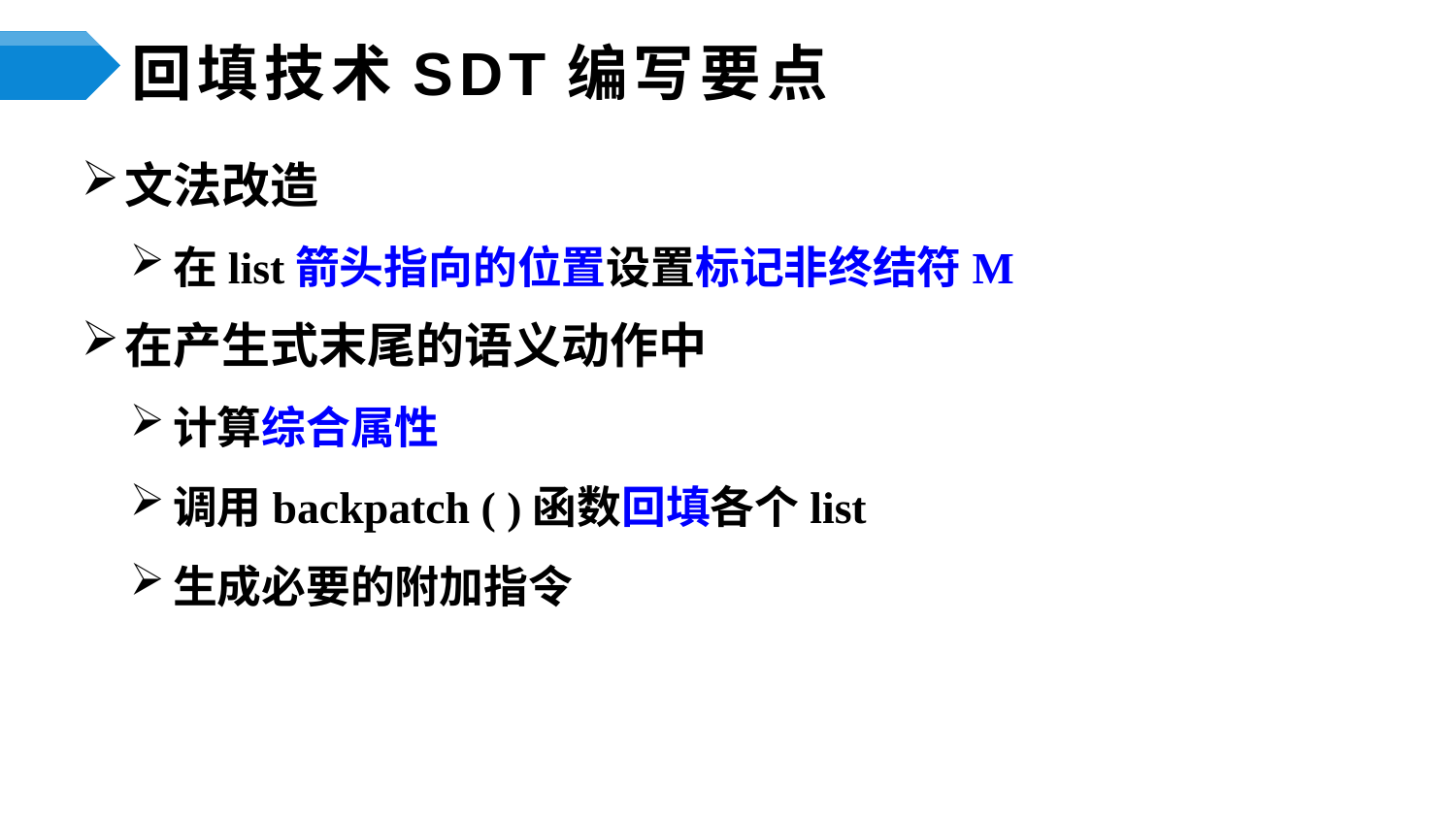

# 回填技术SDT编写要点
文法改造
在list箭头指向的位置设置标记非终结符M
在产生式末尾的语义动作中
计算综合属性
调用backpatch ( )函数回填各个list
生成必要的附加指令